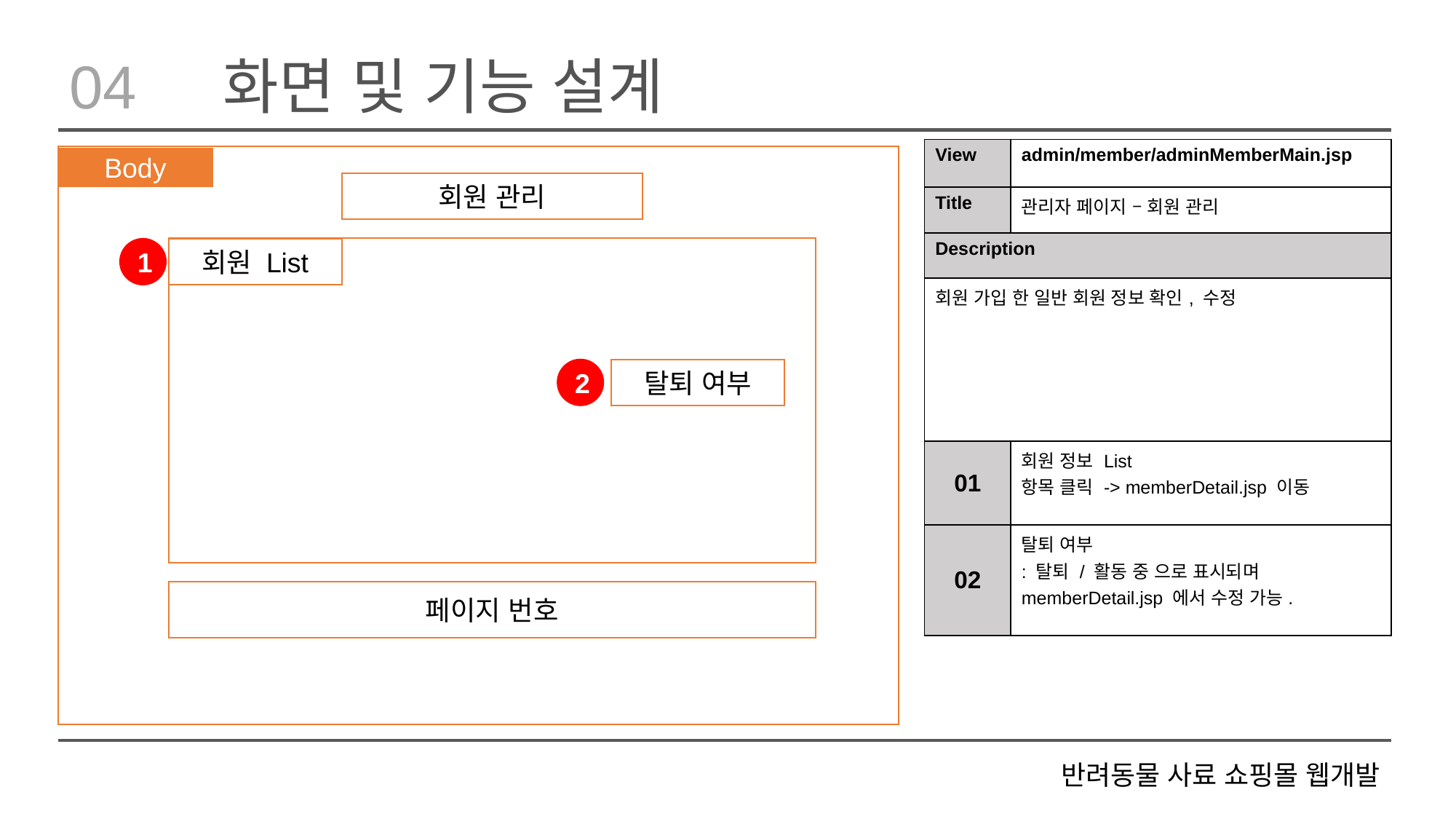

04
화면 및 기능 설계
| View | admin/member/adminMemberMain.jsp |
| --- | --- |
| Title | 관리자 페이지 – 회원 관리 |
| Description |  |
| 회원 가입 한 일반 회원 정보 확인, 수정 |  |
| 01 | 회원 정보 List 항목 클릭 -> memberDetail.jsp 이동 |
| 02 | 탈퇴 여부 : 탈퇴 / 활동 중 으로 표시되며 memberDetail.jsp 에서 수정 가능. |

Body
회원 관리

회원 List
1
2
탈퇴 여부
페이지 번호
반려동물 사료 쇼핑몰 웹개발